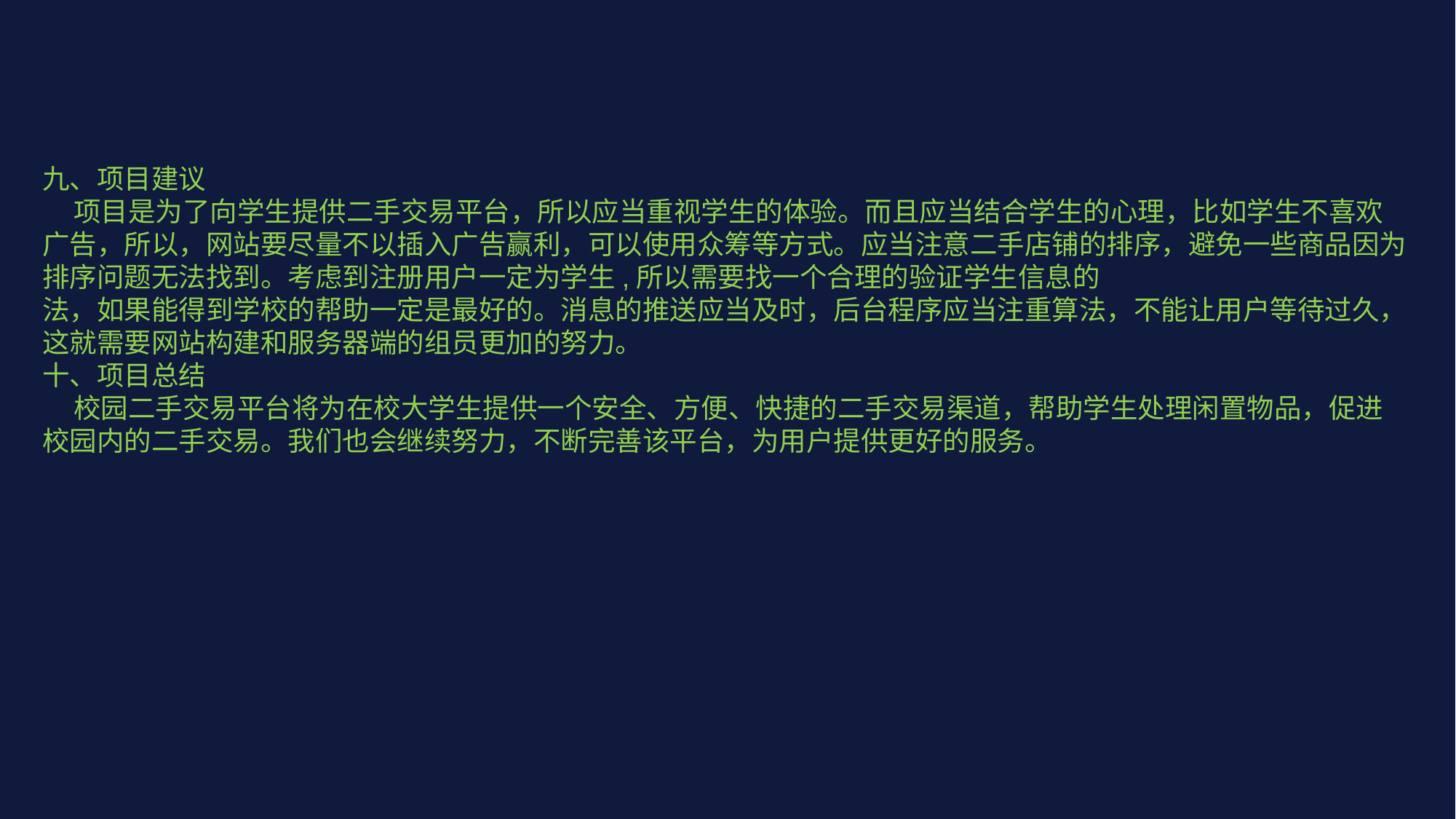

九、项目建议
    项目是为了向学生提供二手交易平台，所以应当重视学生的体验。而且应当结合学生的心理，比如学生不喜欢广告，所以，网站要尽量不以插入广告赢利，可以使用众筹等方式。应当注意二手店铺的排序，避免一些商品因为排序问题无法找到。考虑到注册用户一定为学生,所以需要找一个合理的验证学生信息的
法，如果能得到学校的帮助一定是最好的。消息的推送应当及时，后台程序应当注重算法，不能让用户等待过久，这就需要网站构建和服务器端的组员更加的努力。
十、项目总结
    校园二手交易平台将为在校大学生提供一个安全、方便、快捷的二手交易渠道，帮助学生处理闲置物品，促进校园内的二手交易。我们也会继续努力，不断完善该平台，为用户提供更好的服务。